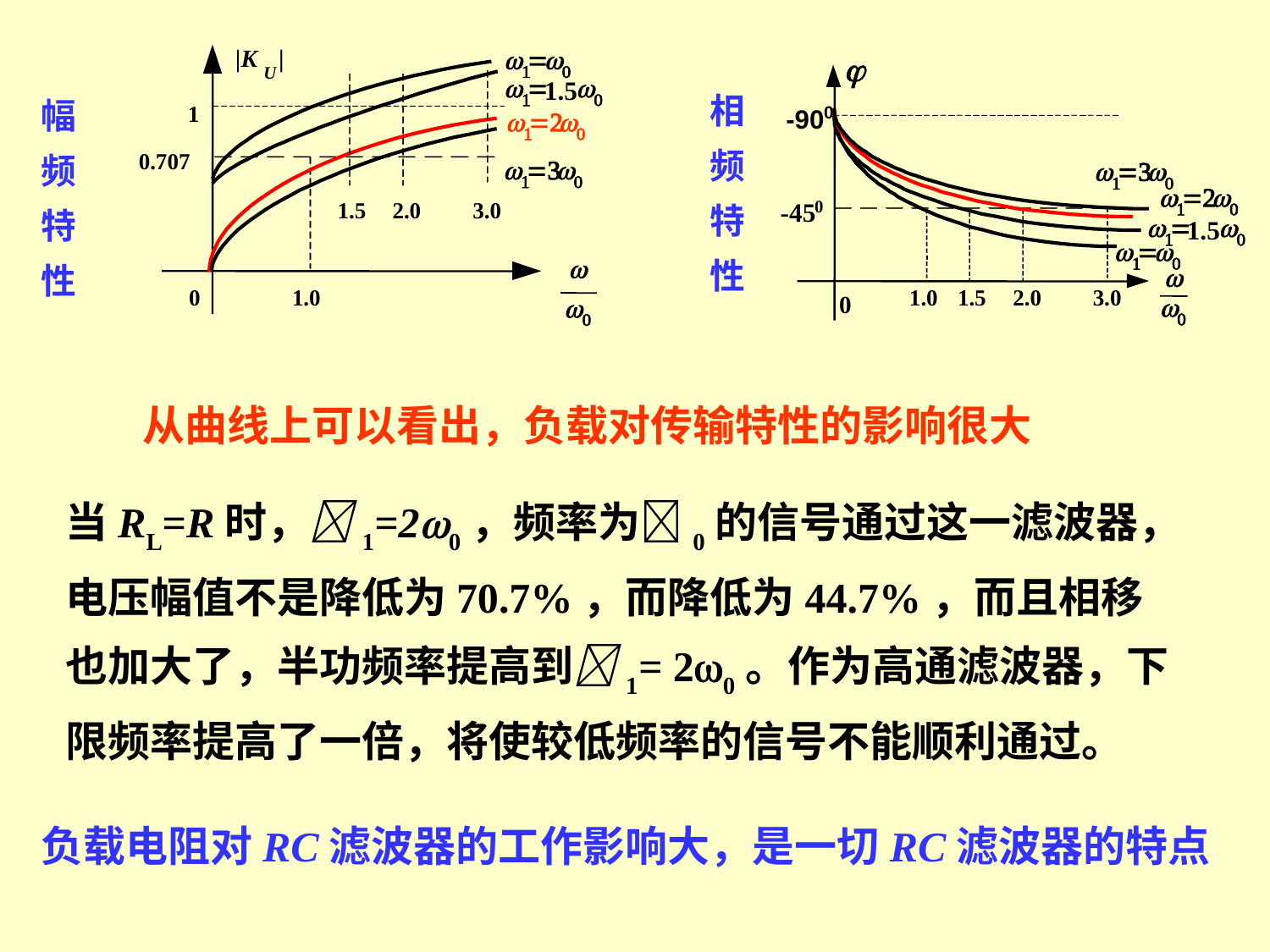

|K
|
ω
=
ω
1
0

ϕ

0
-90

ω
=3
ω
1
0
ω
=2
ω
0
-45
1
0

ω
=
ω

1.5

1
0

ω
=
ω

1
0

ω

1.0
1.5
2.0
3.0
0
ω

0

U
相频特性

ω
=
ω
1.5

幅频特性

1
0

1

ω
=2
ω
1
0

0.707

ω
=3
ω
1
0

1.5
2.0
3.0

ω

0
1.0
ω

0
从曲线上可以看出，负载对传输特性的影响很大
当RL=R时，ω1=2ω0，频率为ω0的信号通过这一滤波器，电压幅值不是降低为70.7%，而降低为44.7%，而且相移也加大了，半功频率提高到ω1= 2ω0。作为高通滤波器，下限频率提高了一倍，将使较低频率的信号不能顺利通过。
负载电阻对RC滤波器的工作影响大，是一切RC滤波器的特点